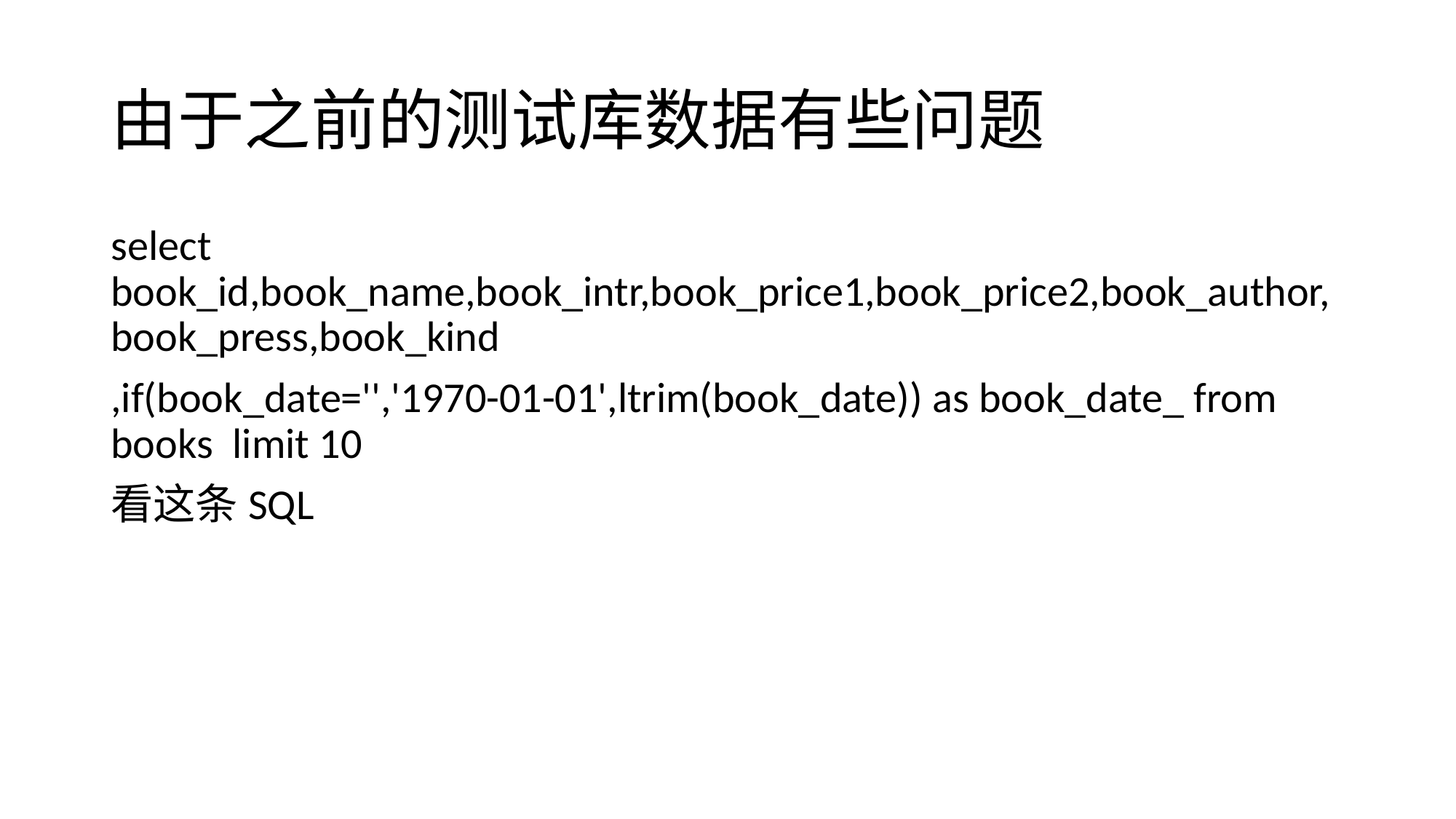

# 由于之前的测试库数据有些问题
select book_id,book_name,book_intr,book_price1,book_price2,book_author,book_press,book_kind
,if(book_date='','1970-01-01',ltrim(book_date)) as book_date_ from books  limit 10
看这条SQL